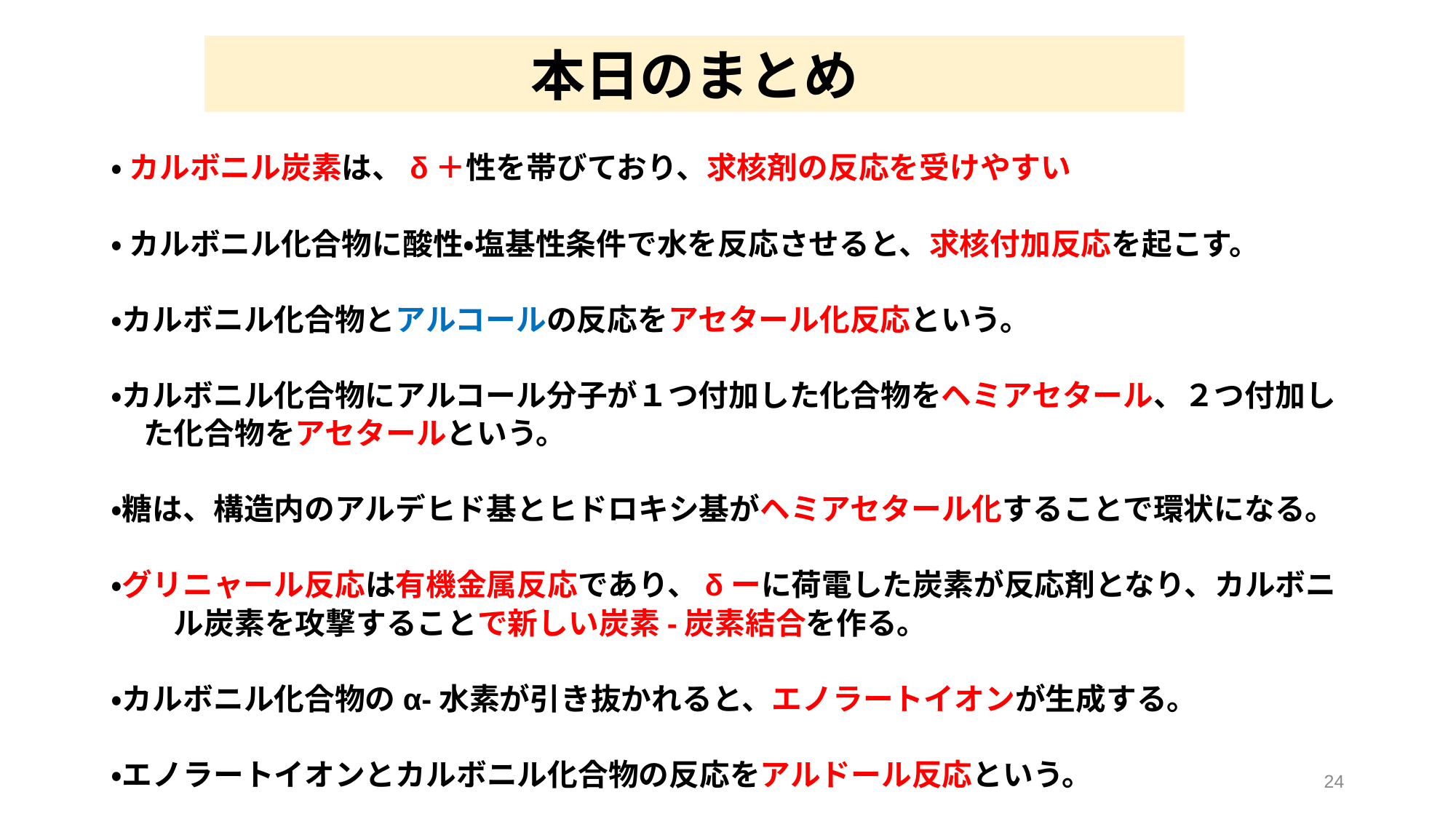

本日のまとめ
・ カルボニル炭素は、δ＋性を帯びており、求核剤の反応を受けやすい

・ カルボニル化合物に酸性・塩基性条件で水を反応させると、求核付加反応を起こす。

・カルボニル化合物とアルコールの反応をアセタール化反応という。

・カルボニル化合物にアルコール分子が１つ付加した化合物をヘミアセタール、２つ付加した化合物をアセタールという。

・糖は、構造内のアルデヒド基とヒドロキシ基がヘミアセタール化することで環状になる。

・グリニャール反応は有機金属反応であり、δーに荷電した炭素が反応剤となり、カルボニ　ル炭素を攻撃することで新しい炭素-炭素結合を作る。

・カルボニル化合物のα-水素が引き抜かれると、エノラートイオンが生成する。

・エノラートイオンとカルボニル化合物の反応をアルドール反応という。
24